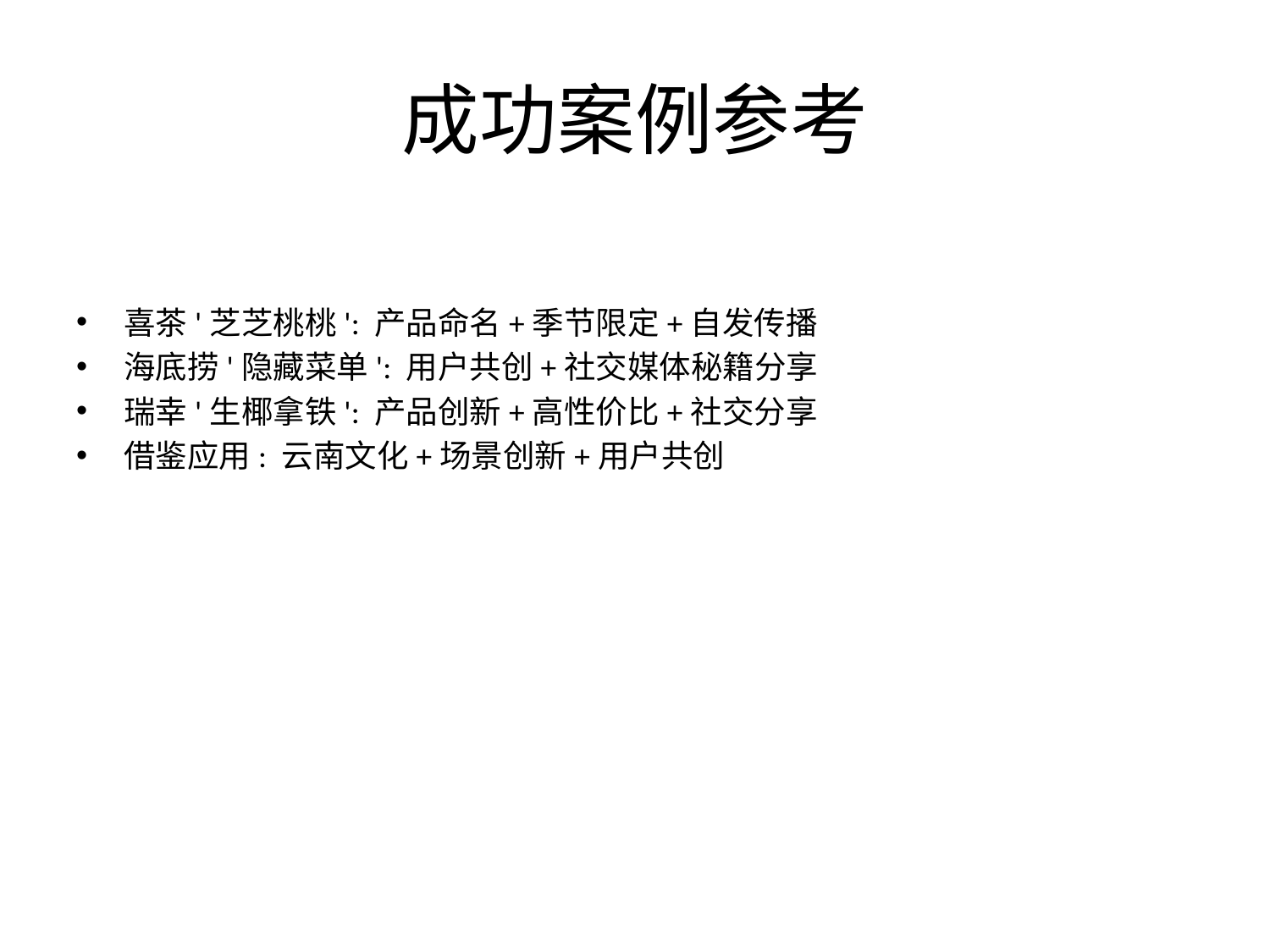

# 成功案例参考

喜茶'芝芝桃桃': 产品命名+季节限定+自发传播
海底捞'隐藏菜单': 用户共创+社交媒体秘籍分享
瑞幸'生椰拿铁': 产品创新+高性价比+社交分享
借鉴应用: 云南文化+场景创新+用户共创